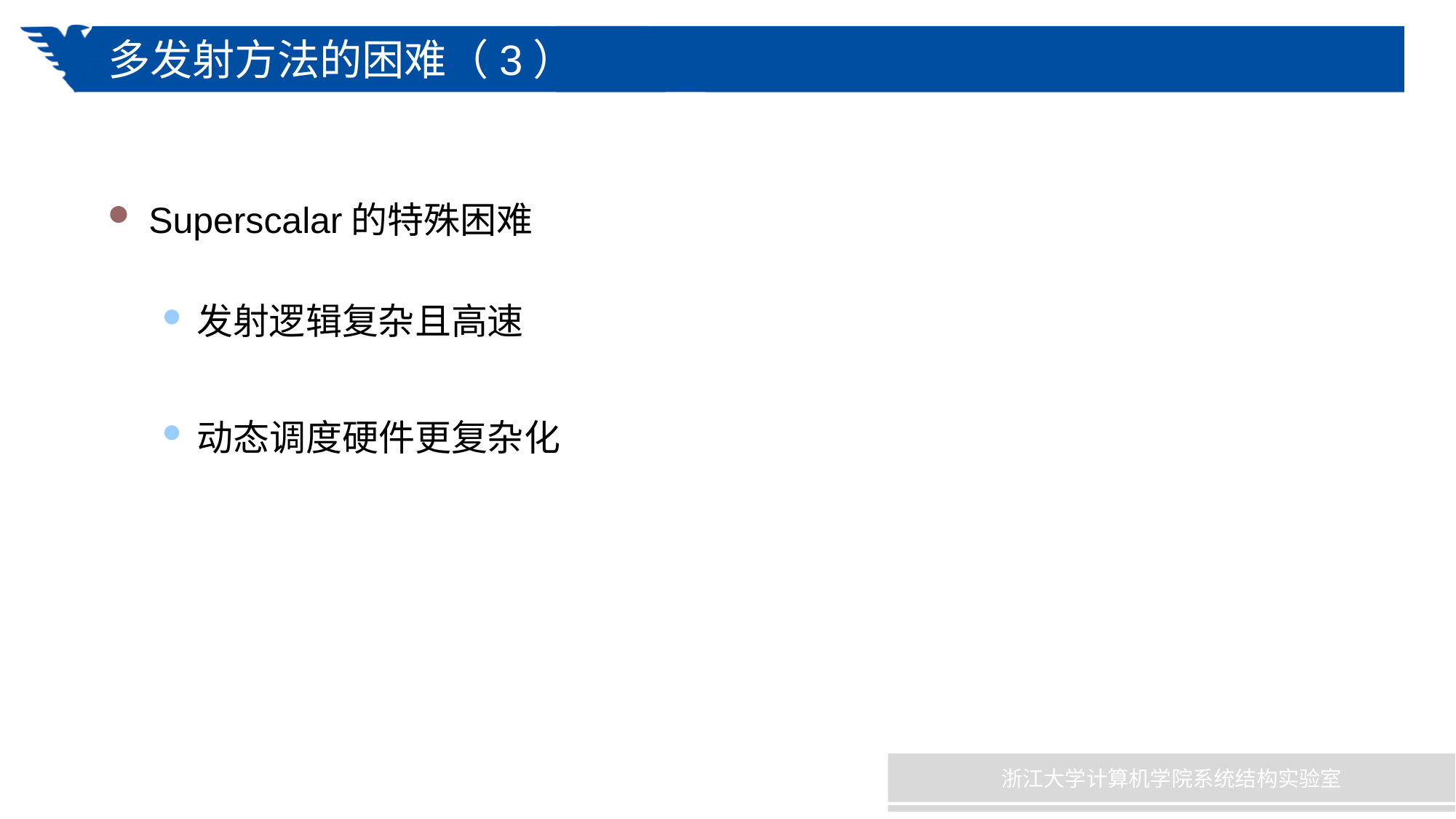

# 多发射方法的困难（3）
Superscalar的特殊困难

发射逻辑复杂且高速

动态调度硬件更复杂化